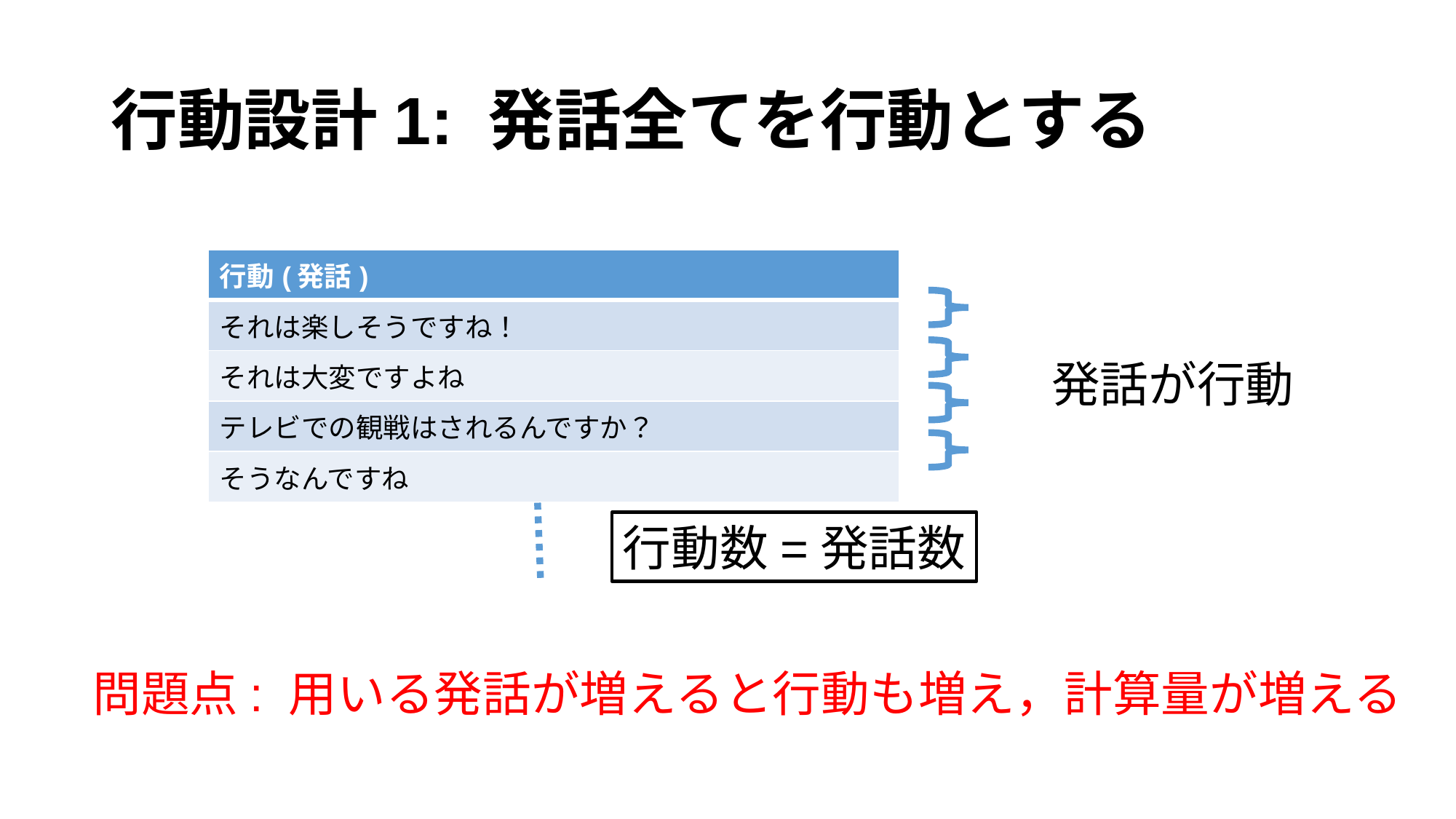

# 行動設計1: 発話全てを行動とする
| 行動(発話) |
| --- |
| それは楽しそうですね！ |
| それは大変ですよね |
| テレビでの観戦はされるんですか？ |
| そうなんですね |

発話が行動

行動数=発話数
問題点: 用いる発話が増えると行動も増え，計算量が増える